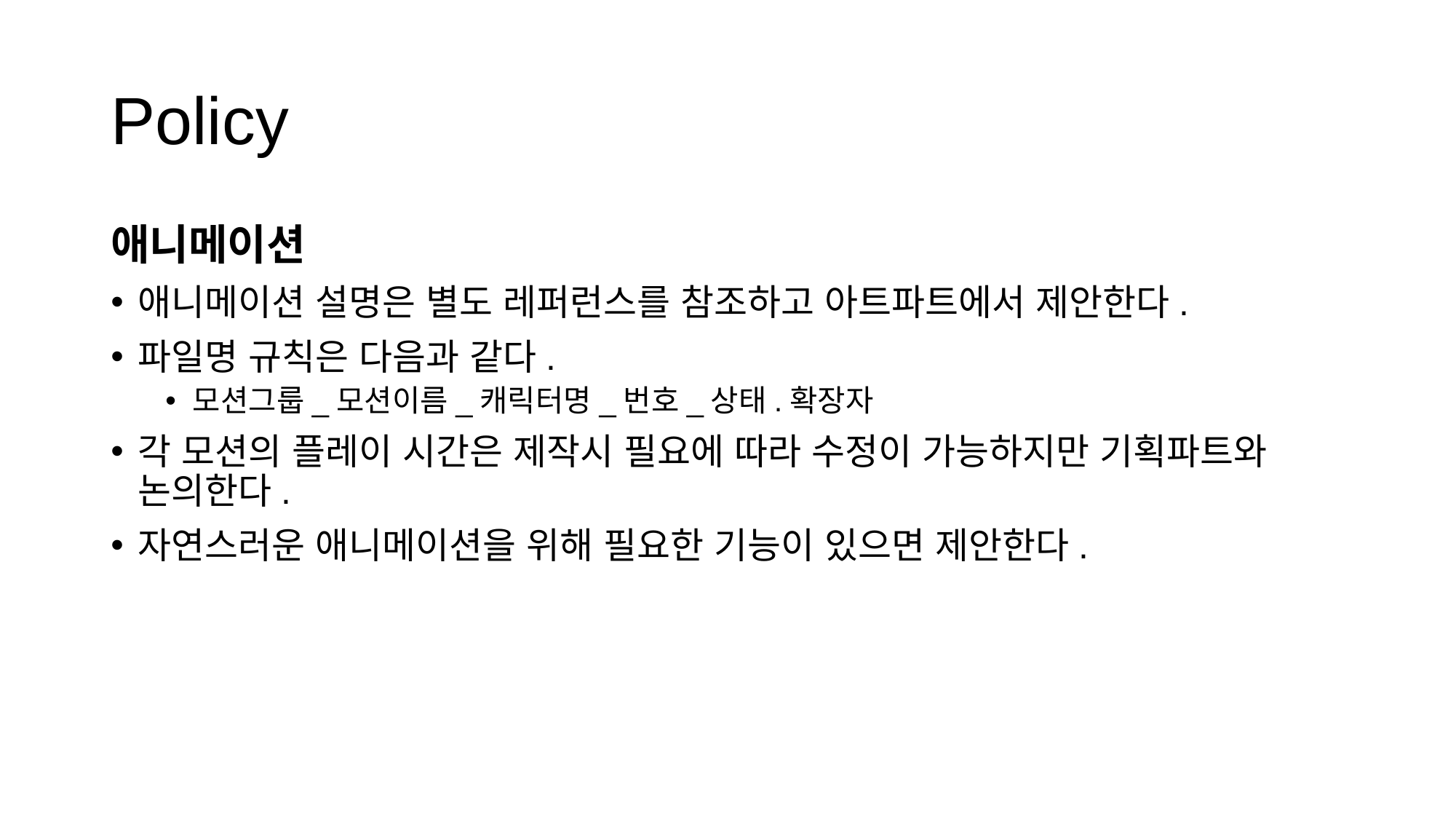

# Policy
애니메이션
애니메이션 설명은 별도 레퍼런스를 참조하고 아트파트에서 제안한다.
파일명 규칙은 다음과 같다.
모션그룹_모션이름_캐릭터명_번호_상태.확장자
각 모션의 플레이 시간은 제작시 필요에 따라 수정이 가능하지만 기획파트와 논의한다.
자연스러운 애니메이션을 위해 필요한 기능이 있으면 제안한다.